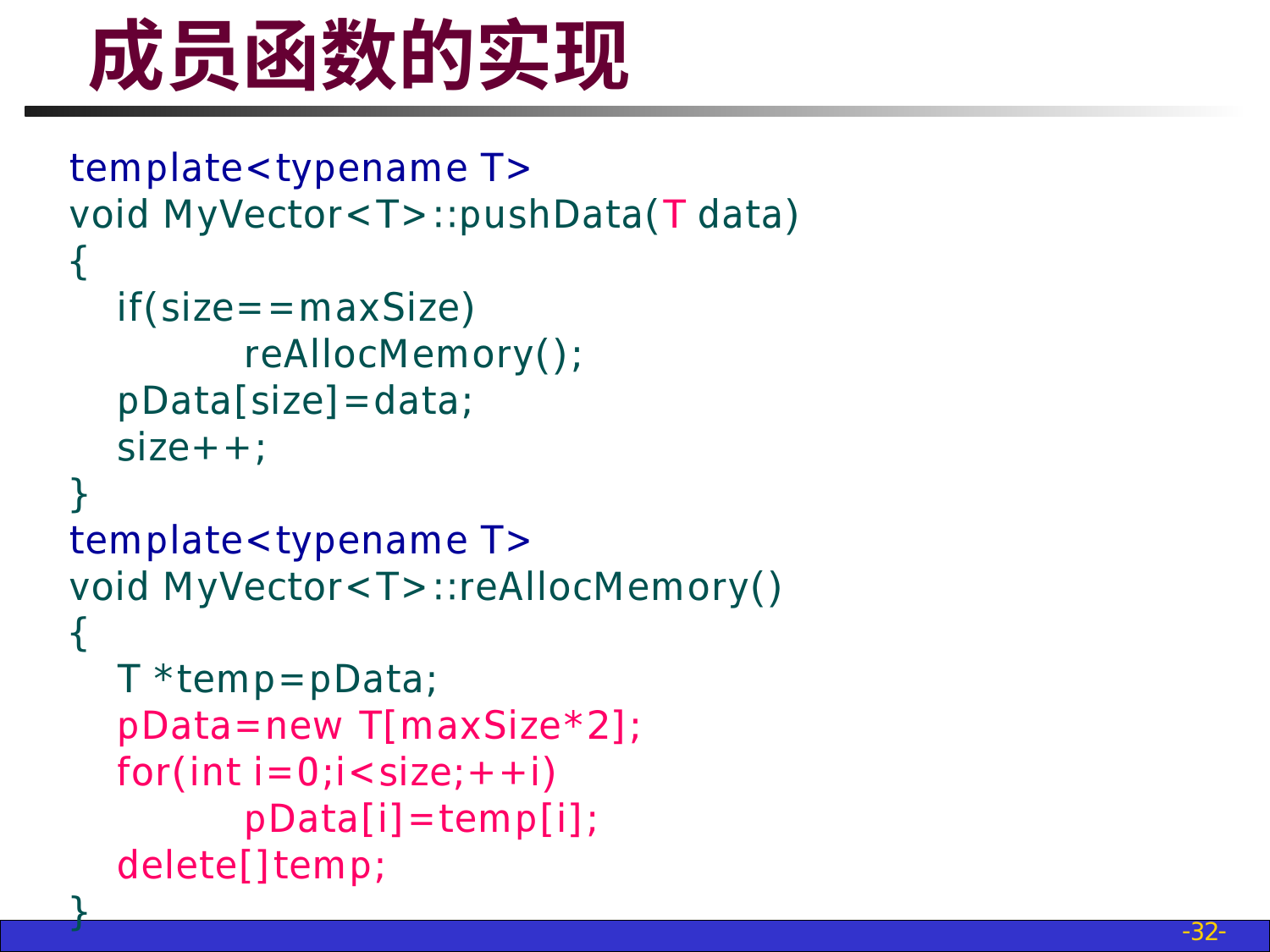

# 成员函数的实现
template<typename T>
void MyVector<T>::pushData(T data)
{
	if(size==maxSize)
		reAllocMemory();
	pData[size]=data;
	size++;
}
template<typename T>
void MyVector<T>::reAllocMemory()
{
	T *temp=pData;
	pData=new T[maxSize*2];
	for(int i=0;i<size;++i)
		pData[i]=temp[i];
	delete[]temp;
}
-32-